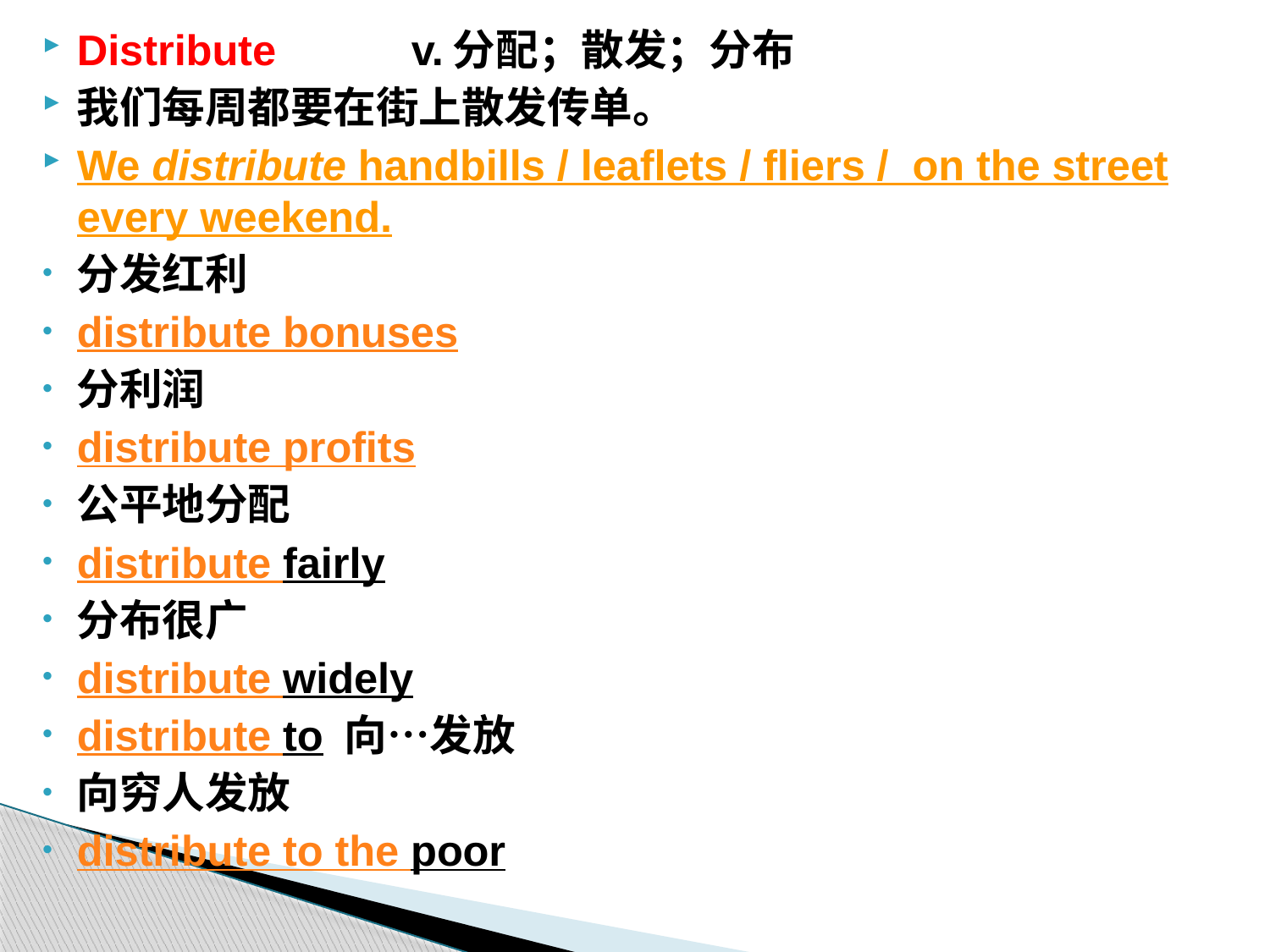

Distribute 　 　 v.分配；散发；分布
我们每周都要在街上散发传单。
We distribute handbills / leaflets / fliers /  on the street every weekend.
分发红利
distribute bonuses
分利润
distribute profits
公平地分配
distribute fairly
分布很广
distribute widely
distribute to 向…发放
向穷人发放
distribute to the poor